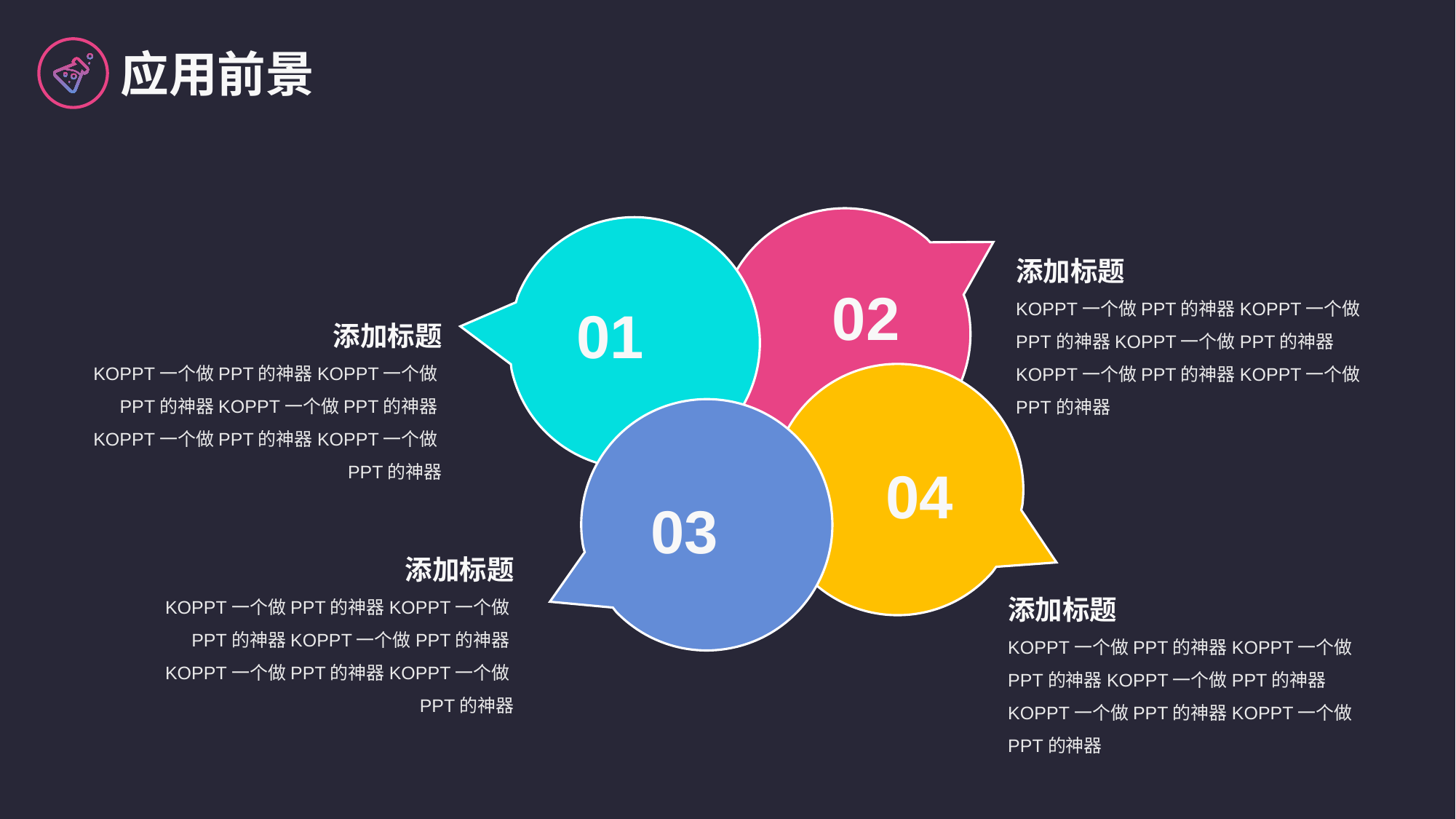

应用前景

添加标题
KOPPT一个做PPT的神器KOPPT一个做PPT的神器KOPPT一个做PPT的神器KOPPT一个做PPT的神器KOPPT一个做PPT的神器
02
01
添加标题
KOPPT一个做PPT的神器KOPPT一个做PPT的神器KOPPT一个做PPT的神器KOPPT一个做PPT的神器KOPPT一个做PPT的神器

04
03
添加标题
KOPPT一个做PPT的神器KOPPT一个做PPT的神器KOPPT一个做PPT的神器KOPPT一个做PPT的神器KOPPT一个做PPT的神器
添加标题
KOPPT一个做PPT的神器KOPPT一个做PPT的神器KOPPT一个做PPT的神器KOPPT一个做PPT的神器KOPPT一个做PPT的神器